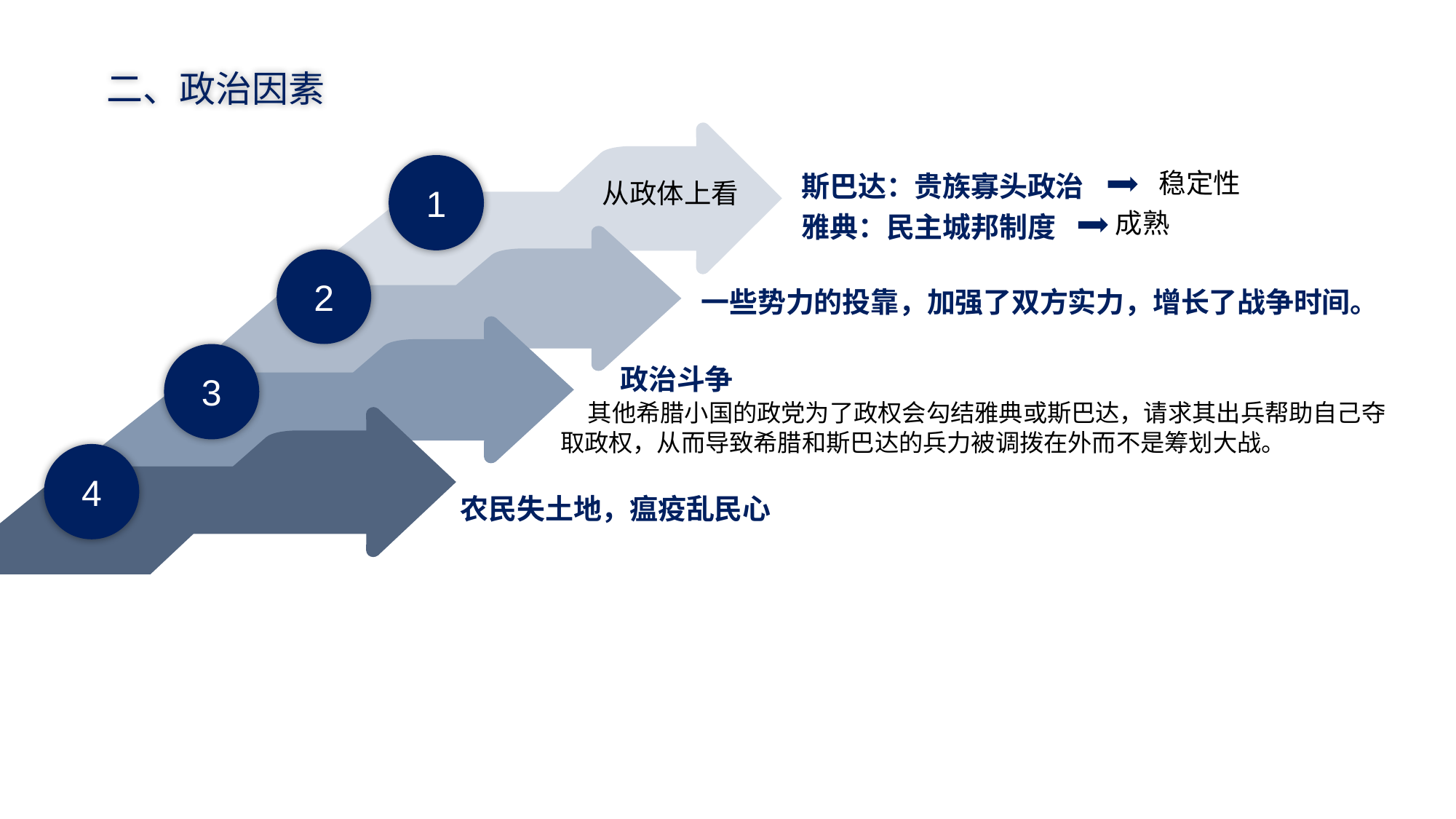

二、政治因素

1

斯巴达：贵族寡头政治
雅典：民主城邦制度

2

一些势力的投靠，加强了双方实力，增长了战争时间。

3

政治斗争
    其他希腊小国的政党为了政权会勾结雅典或斯巴达，请求其出兵帮助自己夺取政权，从而导致希腊和斯巴达的兵力被调拨在外而不是筹划大战。

4

农民失土地，瘟疫乱民心
稳定性
从政体上看

成熟